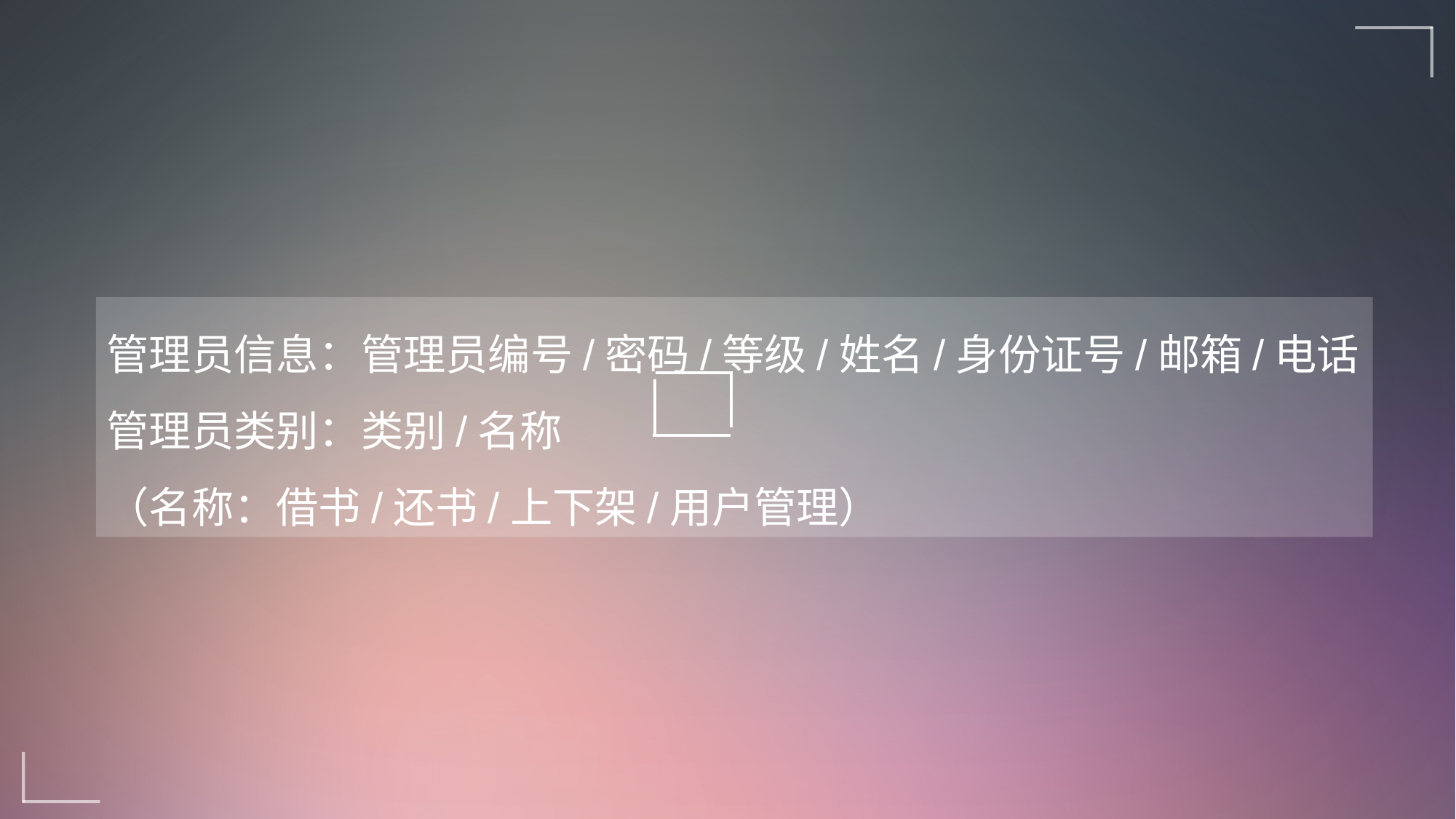

管理员信息：管理员编号/密码/等级/姓名/身份证号/邮箱/电话
管理员类别：类别/名称
（名称：借书/还书/上下架/用户管理）